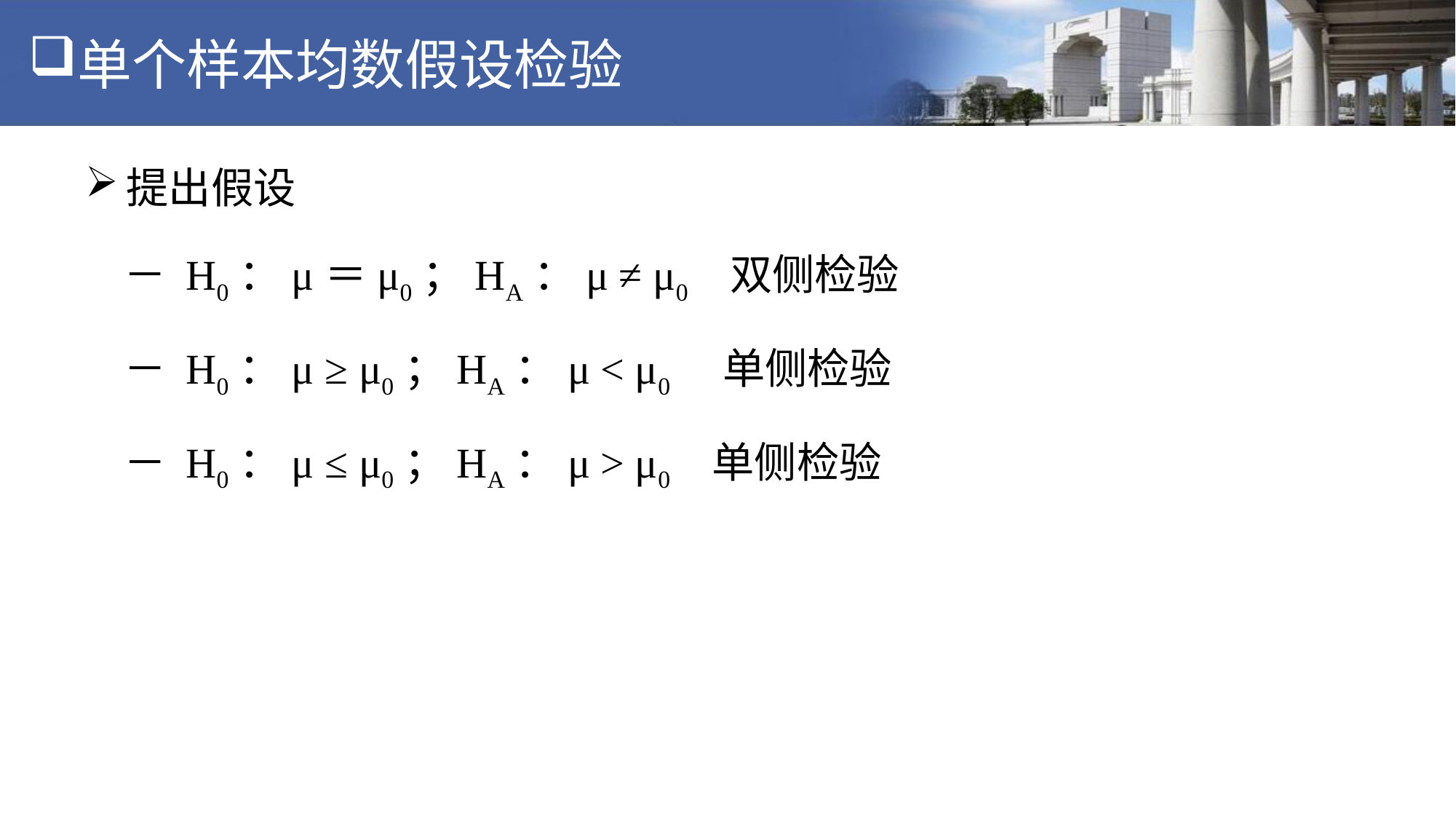

# 单个样本均数假设检验
提出假设
   － H0：μ＝μ0；HA：μ ≠ μ0   双侧检验
   － H0：μ ≥ μ0；HA：μ < μ0    单侧检验
   － H0：μ ≤ μ0；HA：μ > μ0   单侧检验